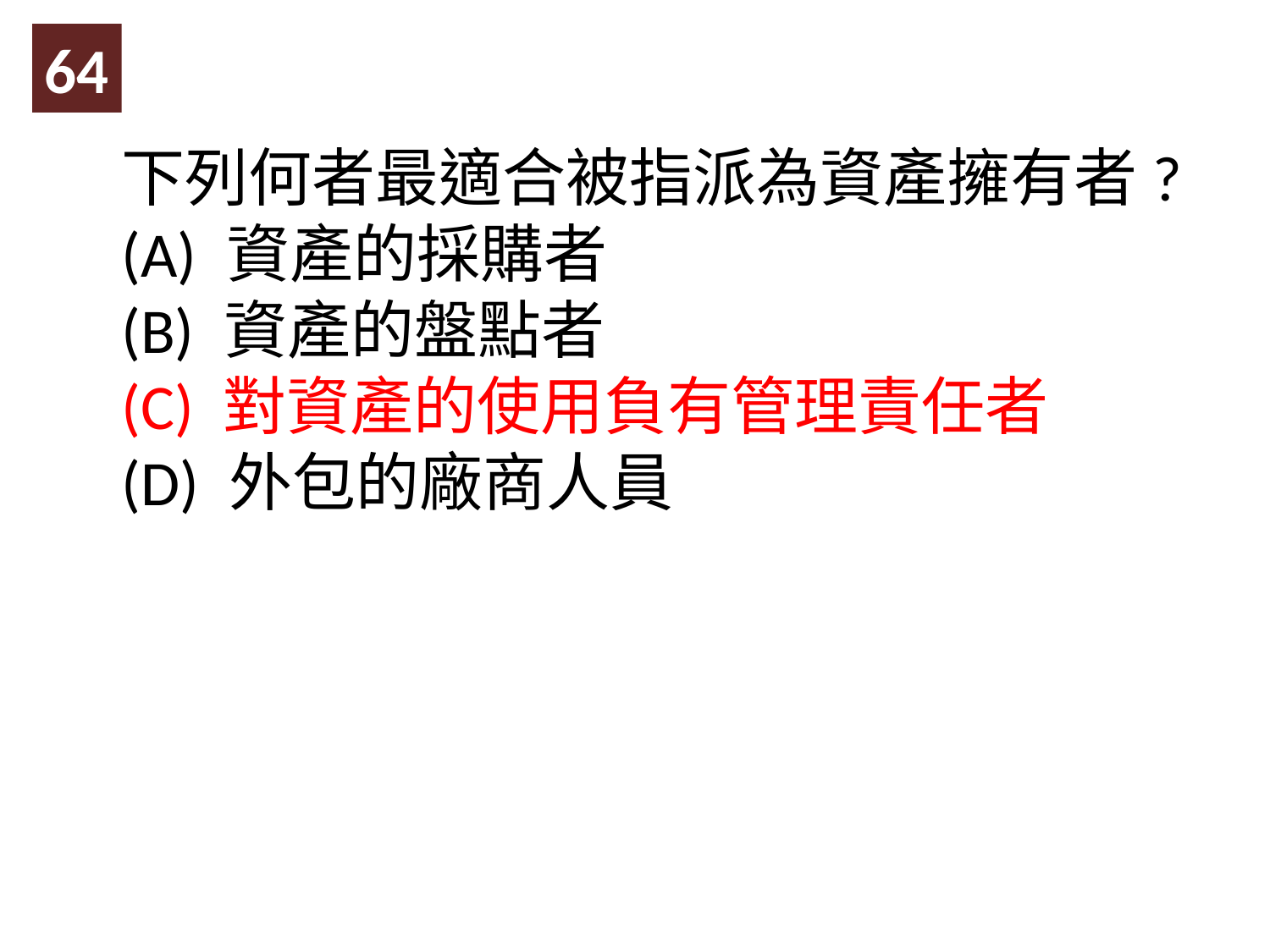

64
下列何者最適合被指派為資產擁有者?
(A) 資產的採購者
(B) 資產的盤點者
(C) 對資產的使用負有管理責任者
(D) 外包的廠商人員